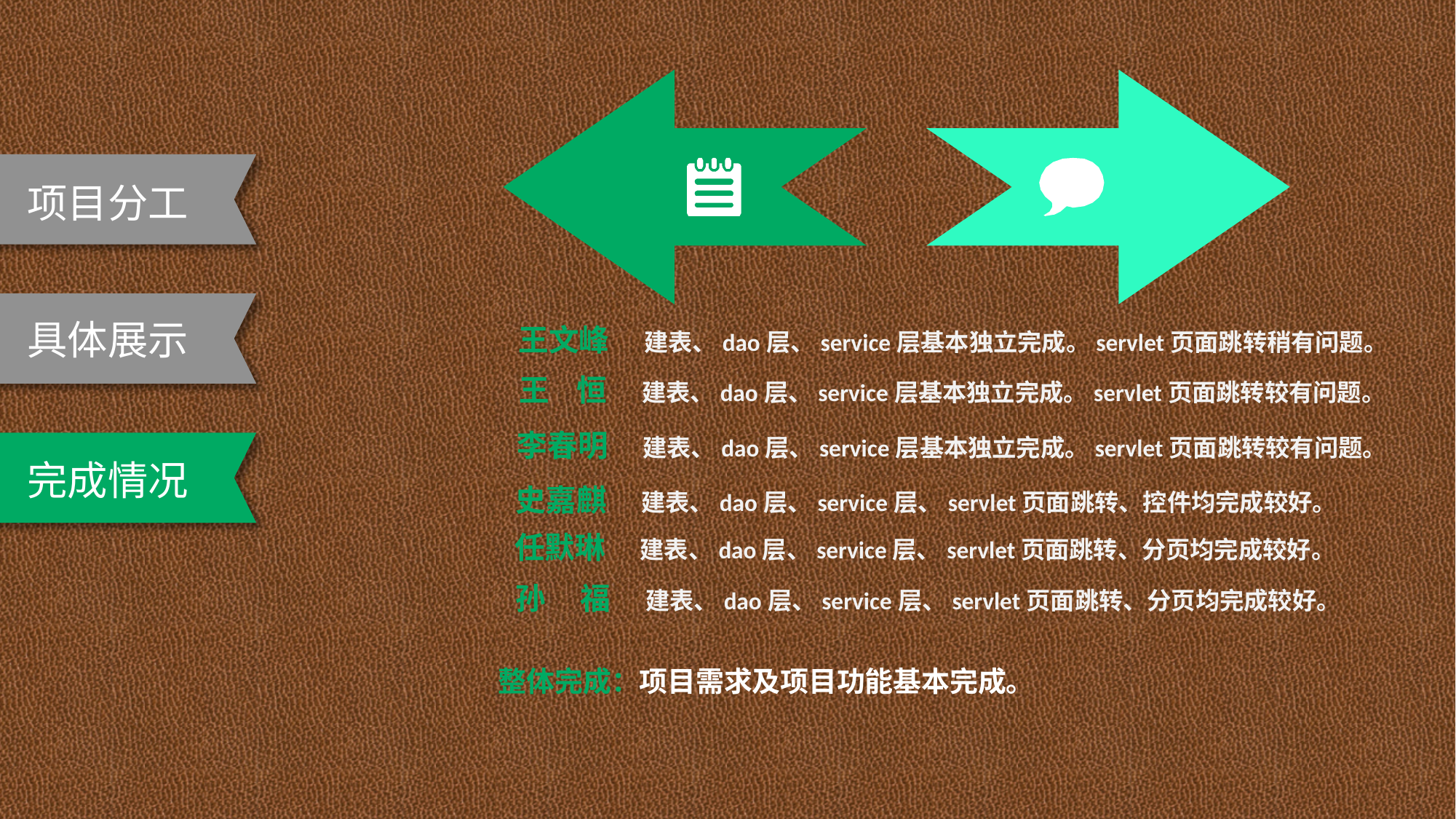

项目分工

具体展示
               王文峰     建表、dao层、service层基本独立完成。servlet页面跳转稍有问题。
            王    恒     建表、dao层、service层基本独立完成。servlet页面跳转较有问题。

            李春明     建表、dao层、service层基本独立完成。servlet页面跳转较有问题。

完成情况
            史嘉麒     建表、dao层、service层、servlet页面跳转、控件均完成较好。

            任默琳     建表、dao层、service层、servlet页面跳转、分页均完成较好。
            孙     福     建表、dao层、service层、servlet页面跳转、分页均完成较好。

        整体完成：项目需求及项目功能基本完成。